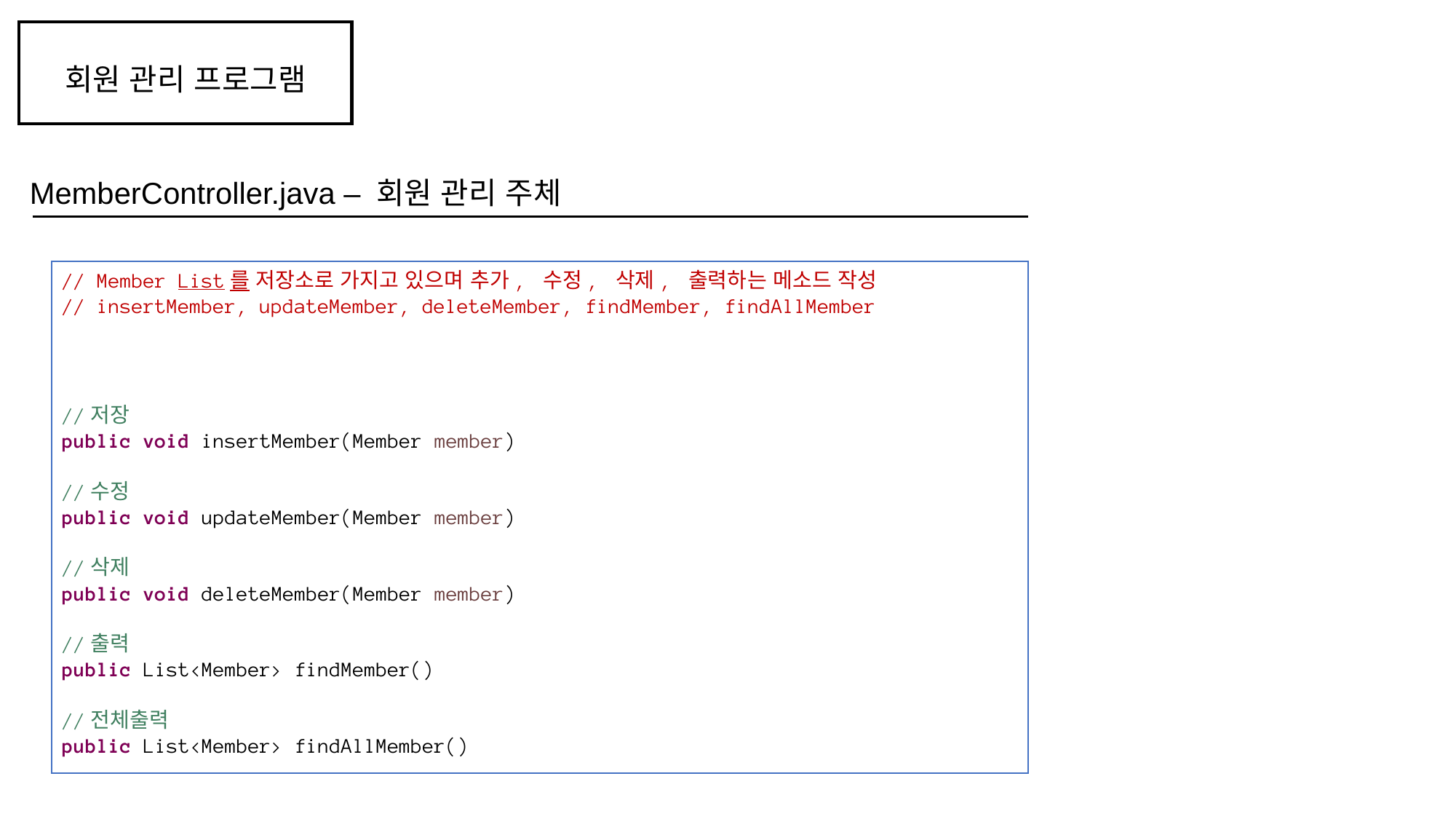

회원 관리 프로그램
MemberController.java – 회원 관리 주체

// Member List를 저장소로 가지고 있으며 추가, 수정, 삭제, 출력하는 메소드 작성
// insertMember, updateMember, deleteMember, findMember, findAllMember

//저장
public void insertMember(Member member)
//수정
public void updateMember(Member member)

//삭제
public void deleteMember(Member member)

//출력
public List<Member> findMember()
//전체출력
public List<Member> findAllMember()